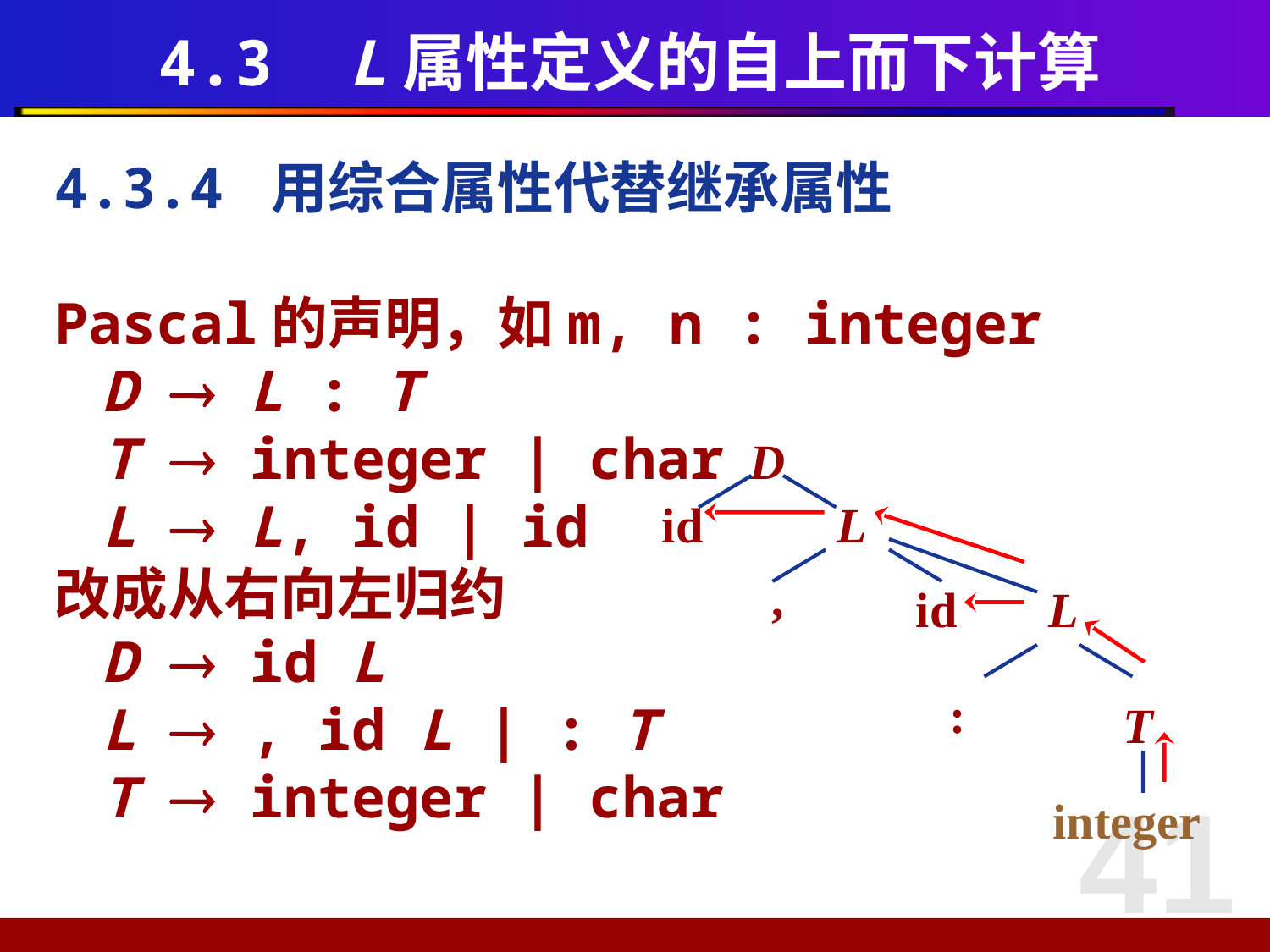

# 4.3  L属性定义的自上而下计算
4.3.4 用综合属性代替继承属性

Pascal的声明，如m, n : integer
	D → L : T
	T → integer | char
	L → L, id | id
改成从右向左归约
	D → id L
	L → , id L | : T
	T → integer | char
D

id
L

,
id
L

:
T

integer

41